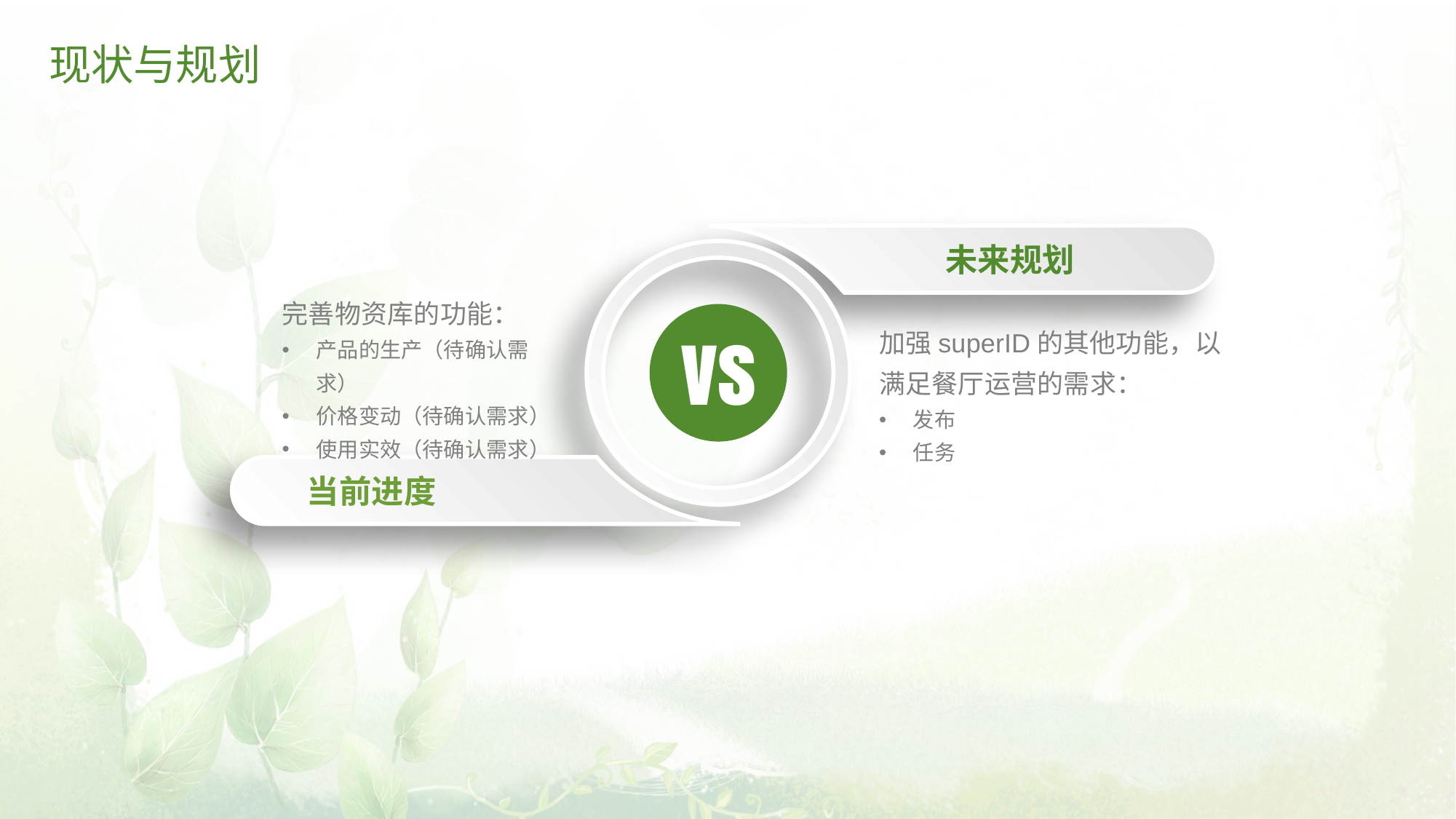

# 现状与规划
            未来规划

完善物资库的功能：
产品的生产（待确认需求）
价格变动（待确认需求）
使用实效（待确认需求）
vs
加强superID的其他功能，以满足餐厅运营的需求：
发布
任务

       当前进度